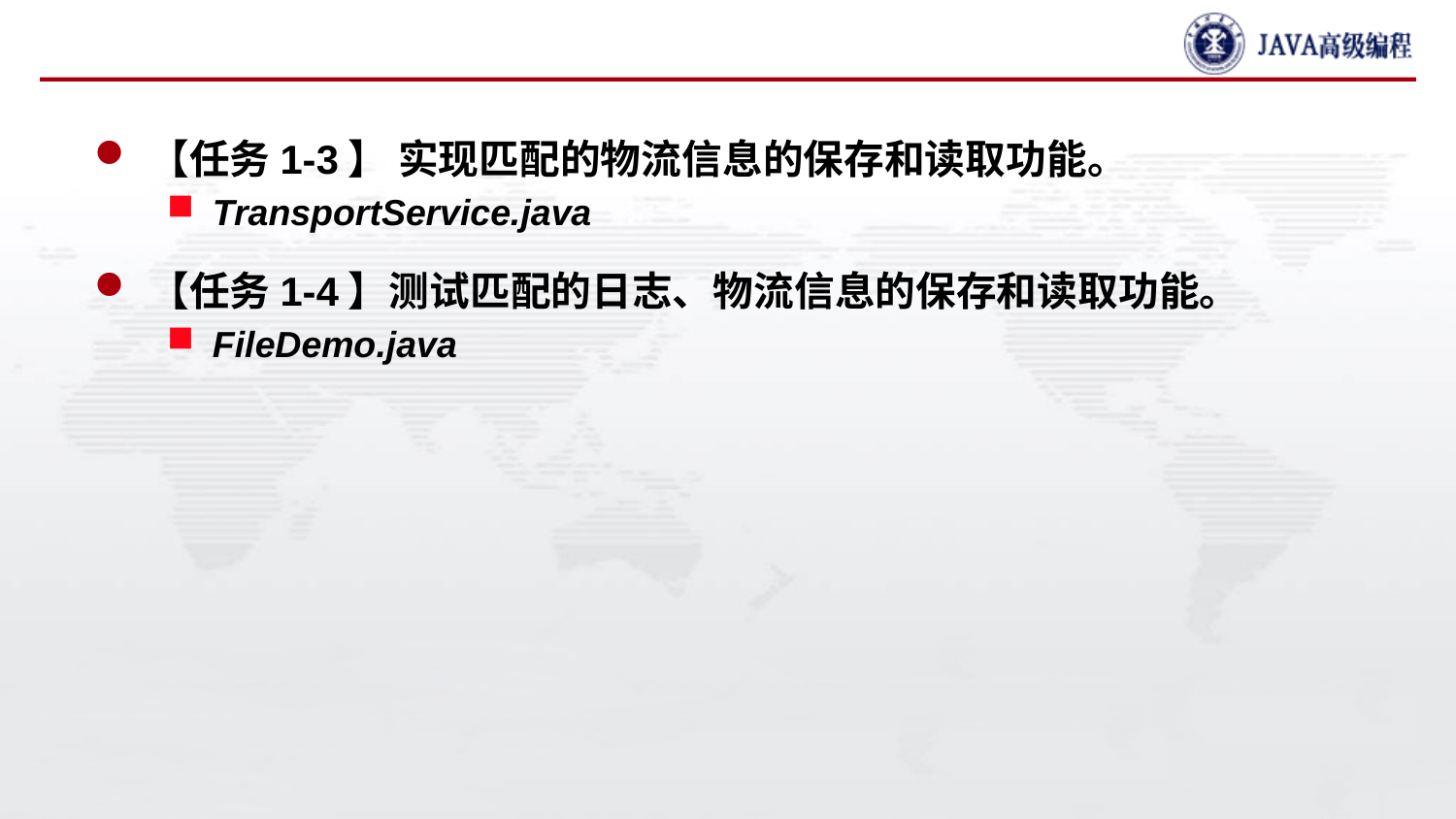

#
【任务1-3】 实现匹配的物流信息的保存和读取功能。
TransportService.java
【任务1-4】测试匹配的日志、物流信息的保存和读取功能。
FileDemo.java